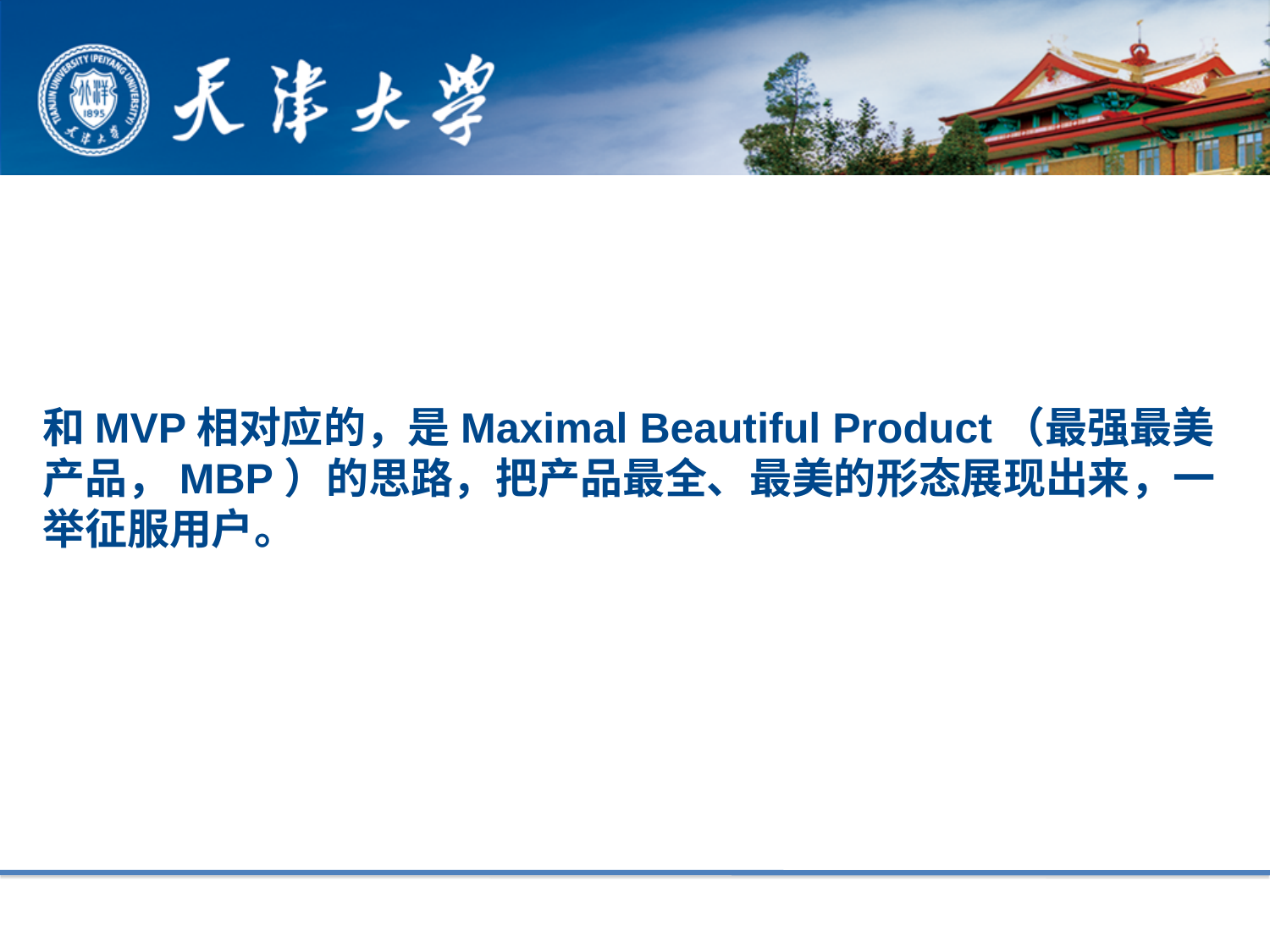

和MVP相对应的，是Maximal Beautiful Product（最强最美产品，MBP）的思路，把产品最全、最美的形态展现出来，一举征服用户。